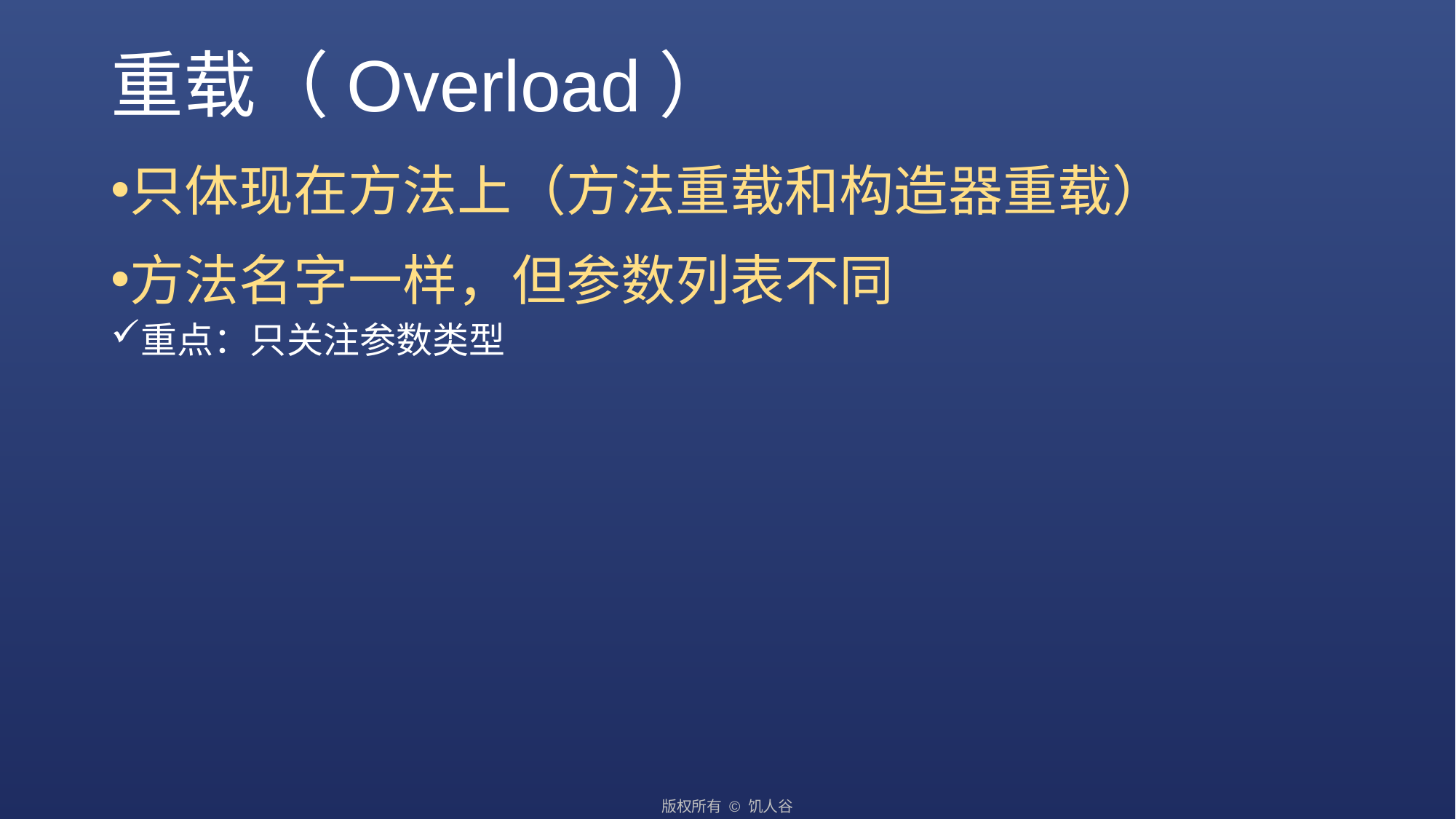

# 重载（Overload）
只体现在方法上（方法重载和构造器重载）
方法名字一样，但参数列表不同
重点：只关注参数类型